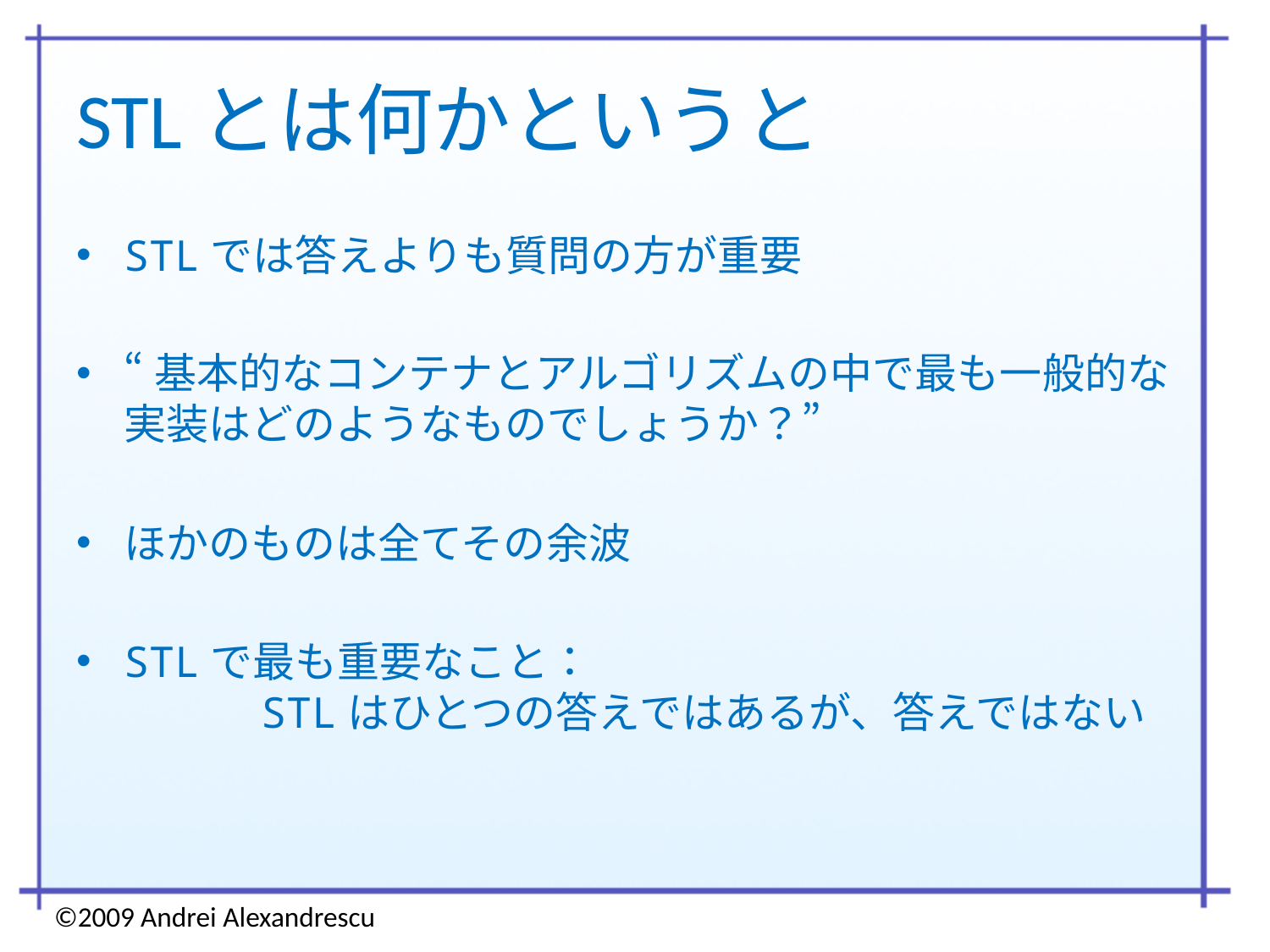

# STLとは何かというと
STLでは答えよりも質問の方が重要

“基本的なコンテナとアルゴリズムの中で最も一般的な実装はどのようなものでしょうか？”

ほかのものは全てその余波

STLで最も重要なこと：
　　　STLはひとつの答えではあるが、答えではない
©2009 Andrei Alexandrescu